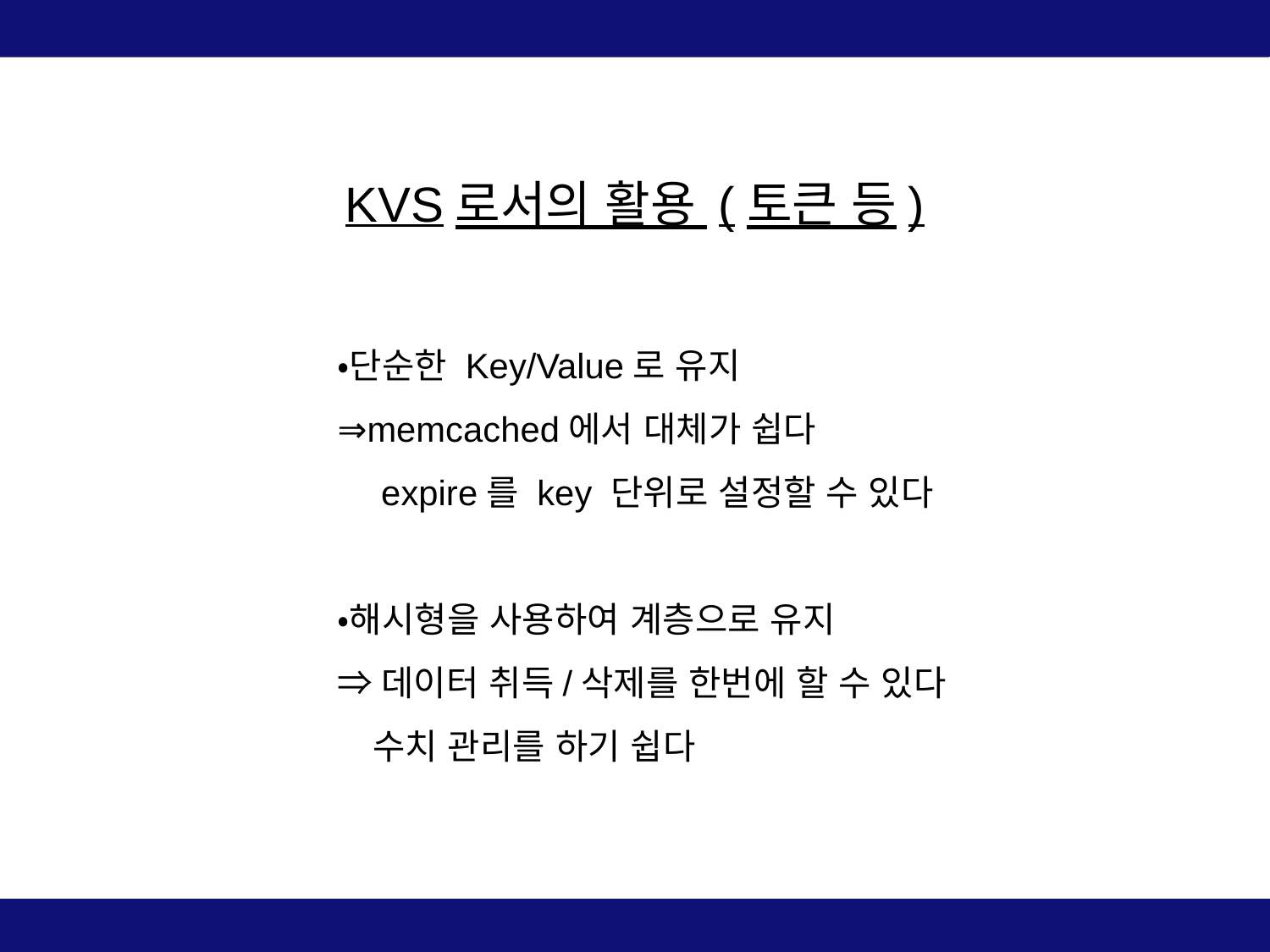

KVS로서의 활용 (토큰 등)
・단순한 Key/Value로 유지
⇒memcached에서 대체가 쉽다
　expire를 key 단위로 설정할 수 있다

・해시형을 사용하여 계층으로 유지
⇒데이터 취득/삭제를 한번에 할 수 있다
　수치 관리를 하기 쉽다